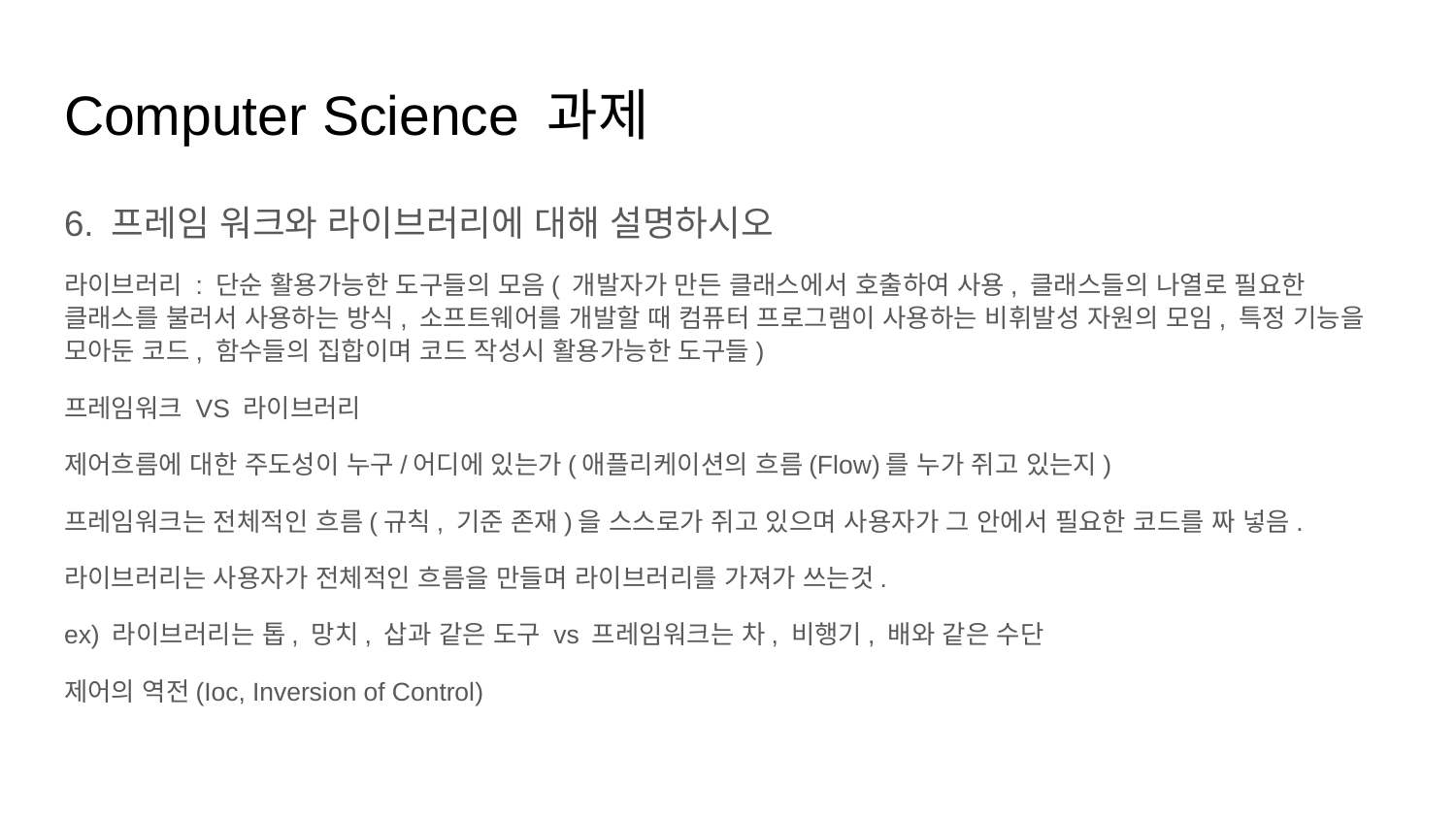

# Computer Science 과제

6. 프레임 워크와 라이브러리에 대해 설명하시오
라이브러리 : 단순 활용가능한 도구들의 모음( 개발자가 만든 클래스에서 호출하여 사용, 클래스들의 나열로 필요한 클래스를 불러서 사용하는 방식, 소프트웨어를 개발할 때 컴퓨터 프로그램이 사용하는 비휘발성 자원의 모임, 특정 기능을 모아둔 코드, 함수들의 집합이며 코드 작성시 활용가능한 도구들)
프레임워크 VS 라이브러리
제어흐름에 대한 주도성이 누구/어디에 있는가(애플리케이션의 흐름(Flow)를 누가 쥐고 있는지)
프레임워크는 전체적인 흐름(규칙, 기준 존재)을 스스로가 쥐고 있으며 사용자가 그 안에서 필요한 코드를 짜 넣음.
라이브러리는 사용자가 전체적인 흐름을 만들며 라이브러리를 가져가 쓰는것.
ex) 라이브러리는 톱, 망치, 삽과 같은 도구 vs 프레임워크는 차, 비행기, 배와 같은 수단
제어의 역전(Ioc, Inversion of Control)